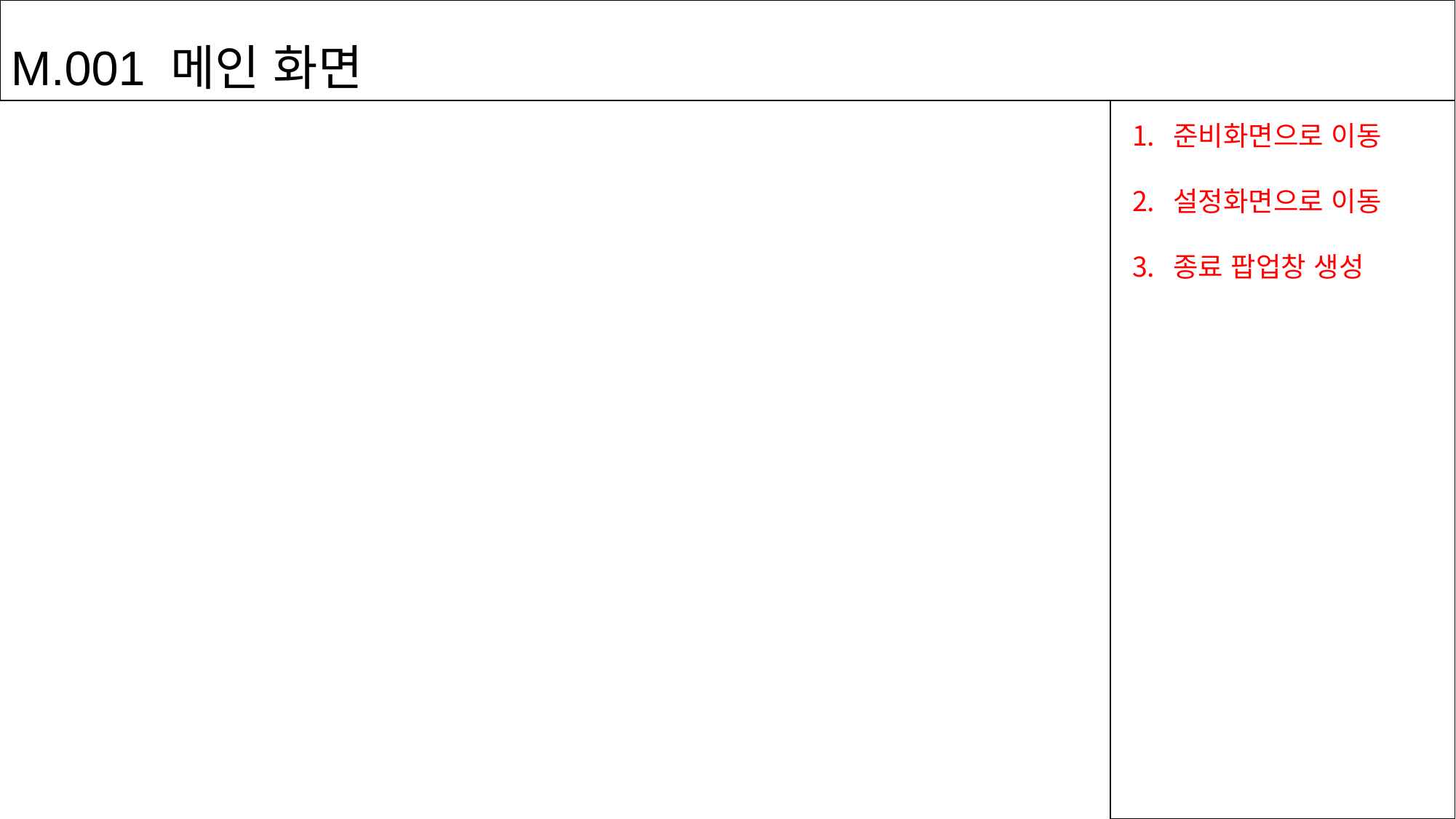

M.001 메인 화면

준비화면으로 이동

설정화면으로 이동

종료 팝업창 생성